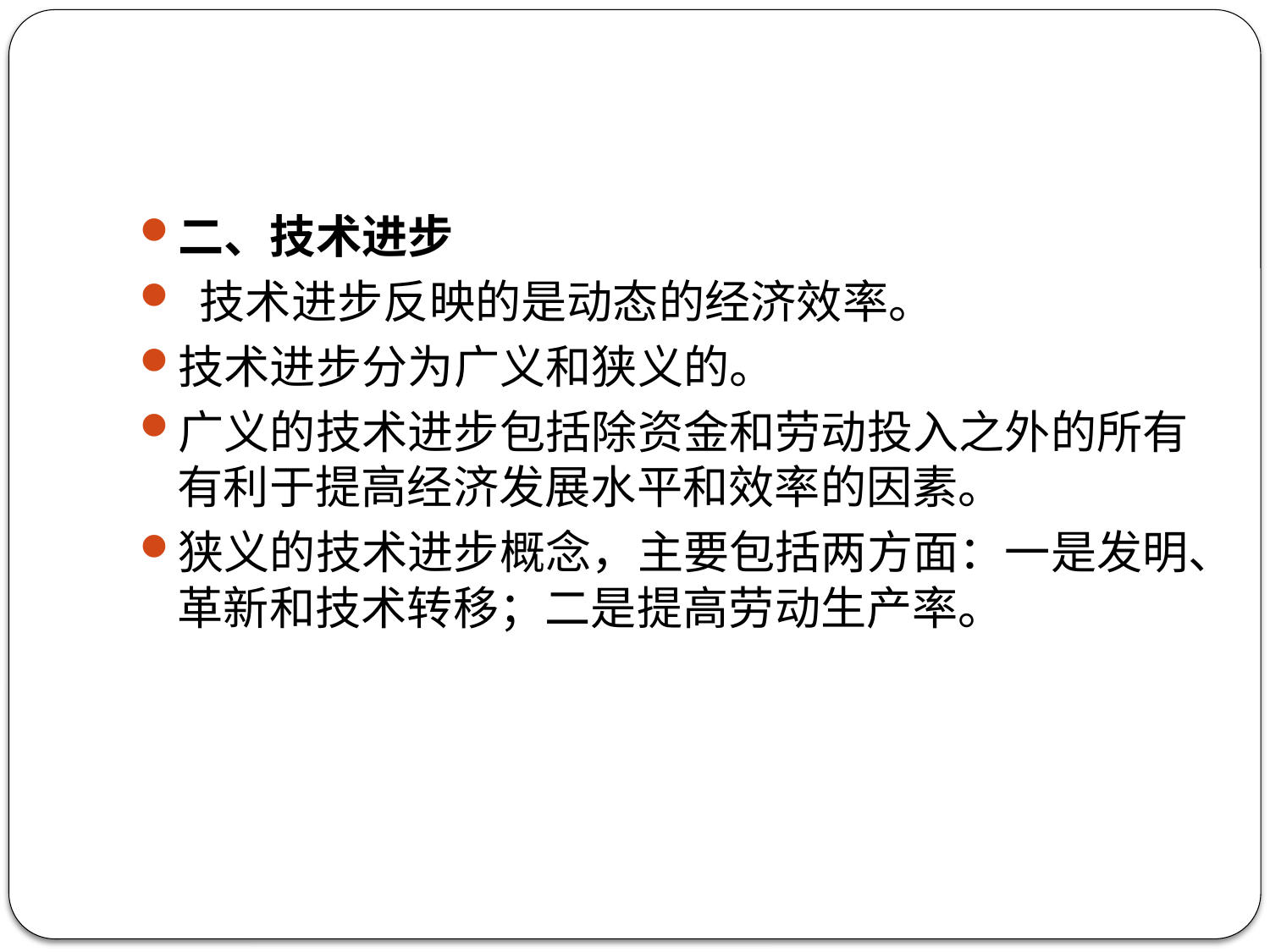

#
二、技术进步
 技术进步反映的是动态的经济效率。
技术进步分为广义和狭义的。
广义的技术进步包括除资金和劳动投入之外的所有有利于提高经济发展水平和效率的因素。
狭义的技术进步概念，主要包括两方面：一是发明、革新和技术转移；二是提高劳动生产率。